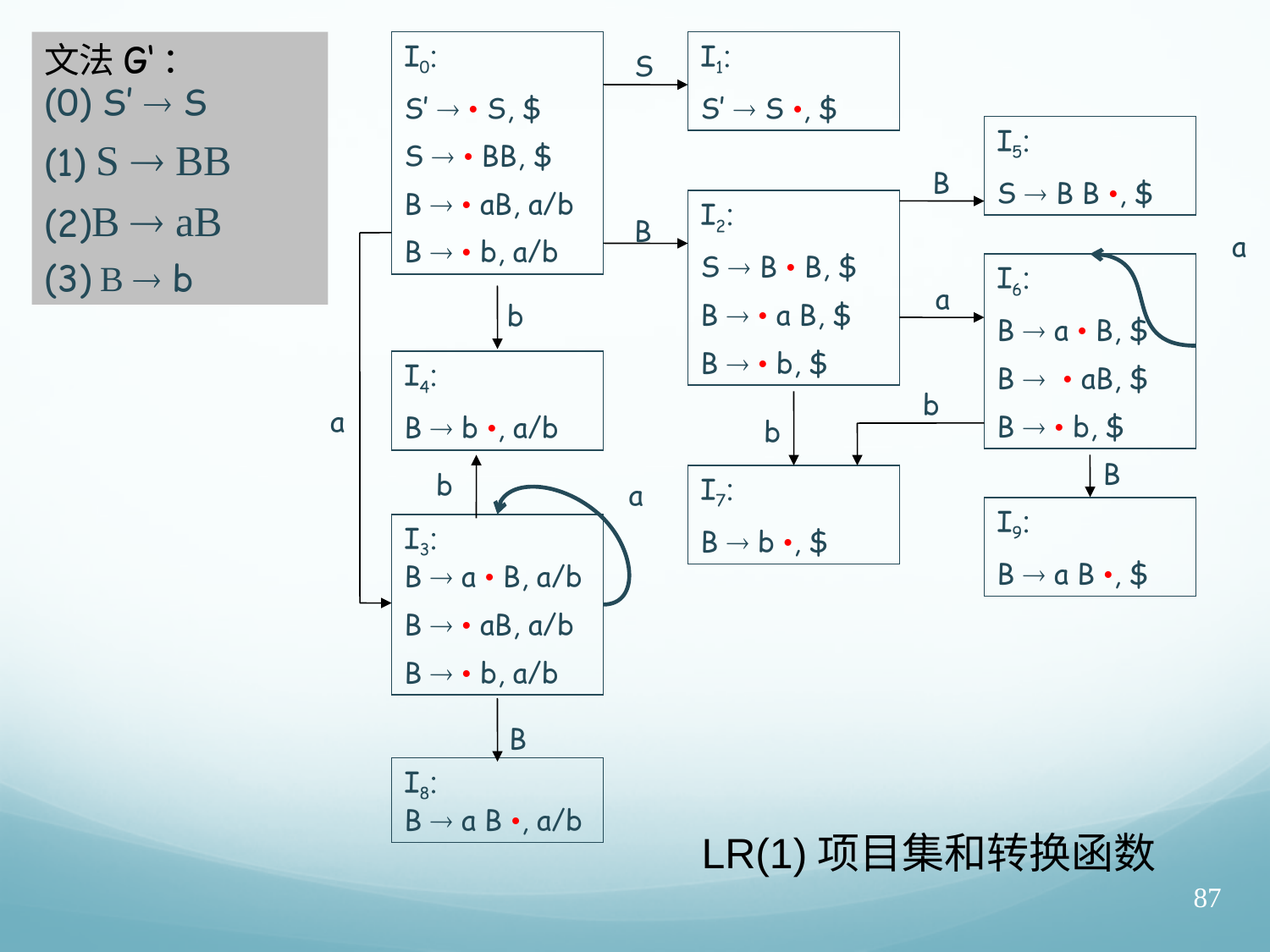

文法G‘：
(0) S’ → S
(1) S → BB
(2)B → aB
(3) B → b
I0:
S’ → • S, $
S → • BB, $
B → • aB, a/b
B → • b, a/b
I1:
S’ → S •, $
S

I5:
S → B B •, $
B
I2:
S → B • B, $
B → • a B, $
B → • b, $

B
a

I6:
B → a • B, $
B →  • aB, $
B → • b, $
a

b

I4:
B → b •, a/b
b

a
b

B

b
I7:
B → b •, $
a
I9:
B → a B •, $
I3:
B → a • B, a/b
B → • aB, a/b
B → • b, a/b

B
I8:
B → a B •, a/b
LR(1)项目集和转换函数
87